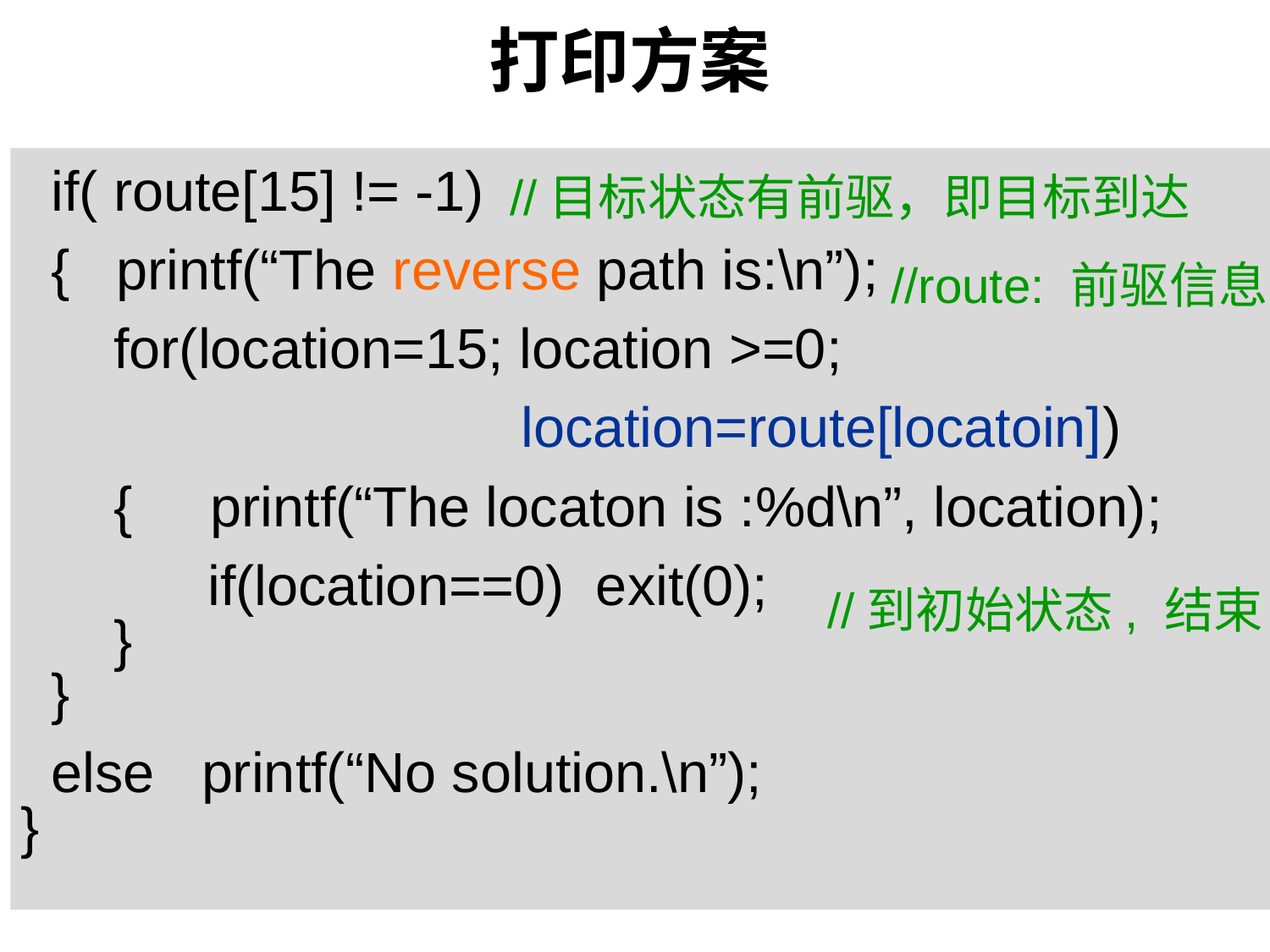

打印方案
//目标状态有前驱，即目标到达
 if( route[15] != -1)
 {   printf(“The reverse path is:\n”);
     for(location=15; location >=0;
                               location=route[locatoin])
     {     printf(“The locaton is :%d\n”, location);
           if(location==0)  exit(0);
     }
 }
 else   printf(“No solution.\n”);
}
//route: 前驱信息
//到初始状态, 结束